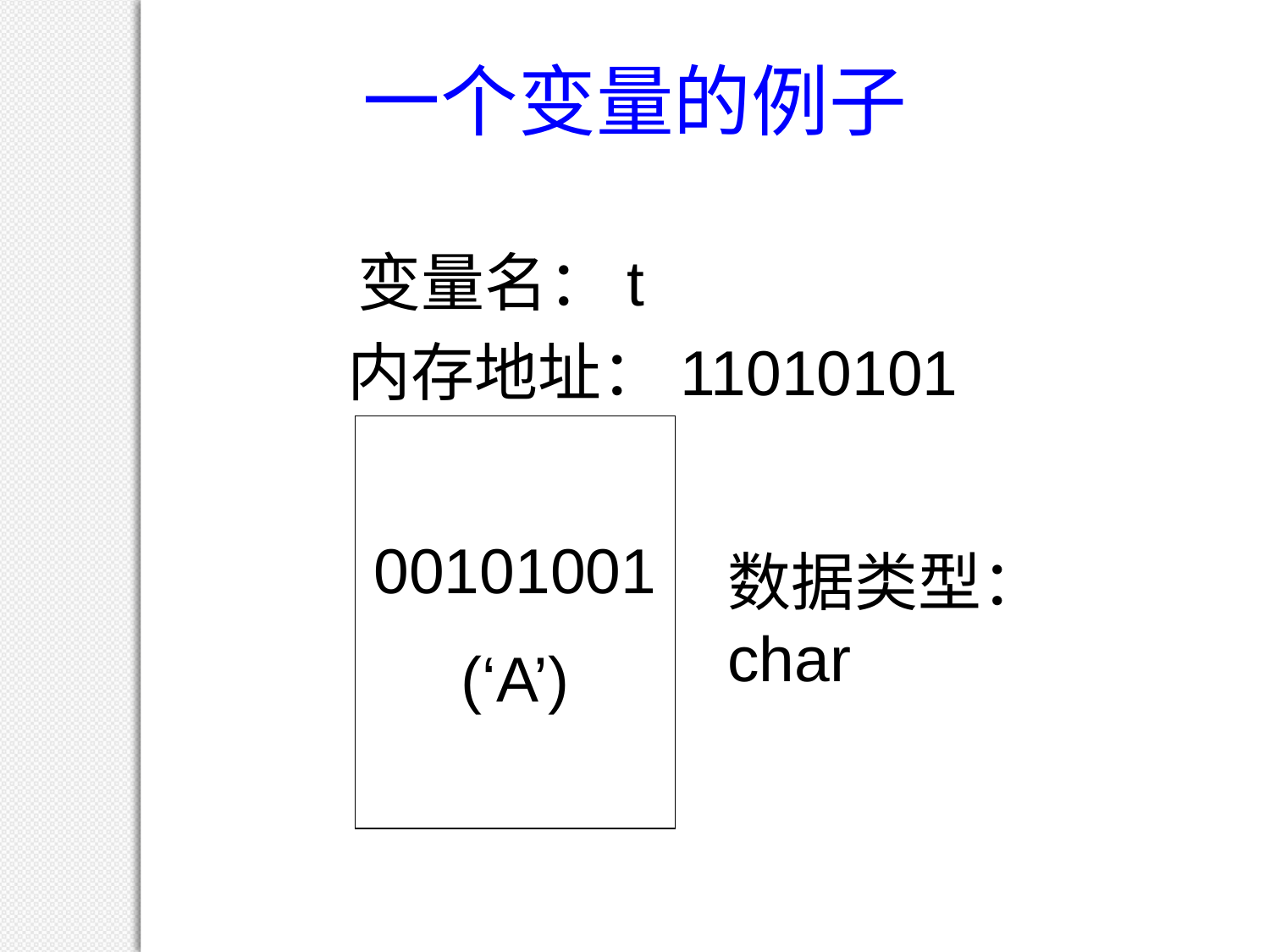

一个变量的例子
变量名：t
内存地址：11010101

00101001
(‘A’)

数据类型：char
60